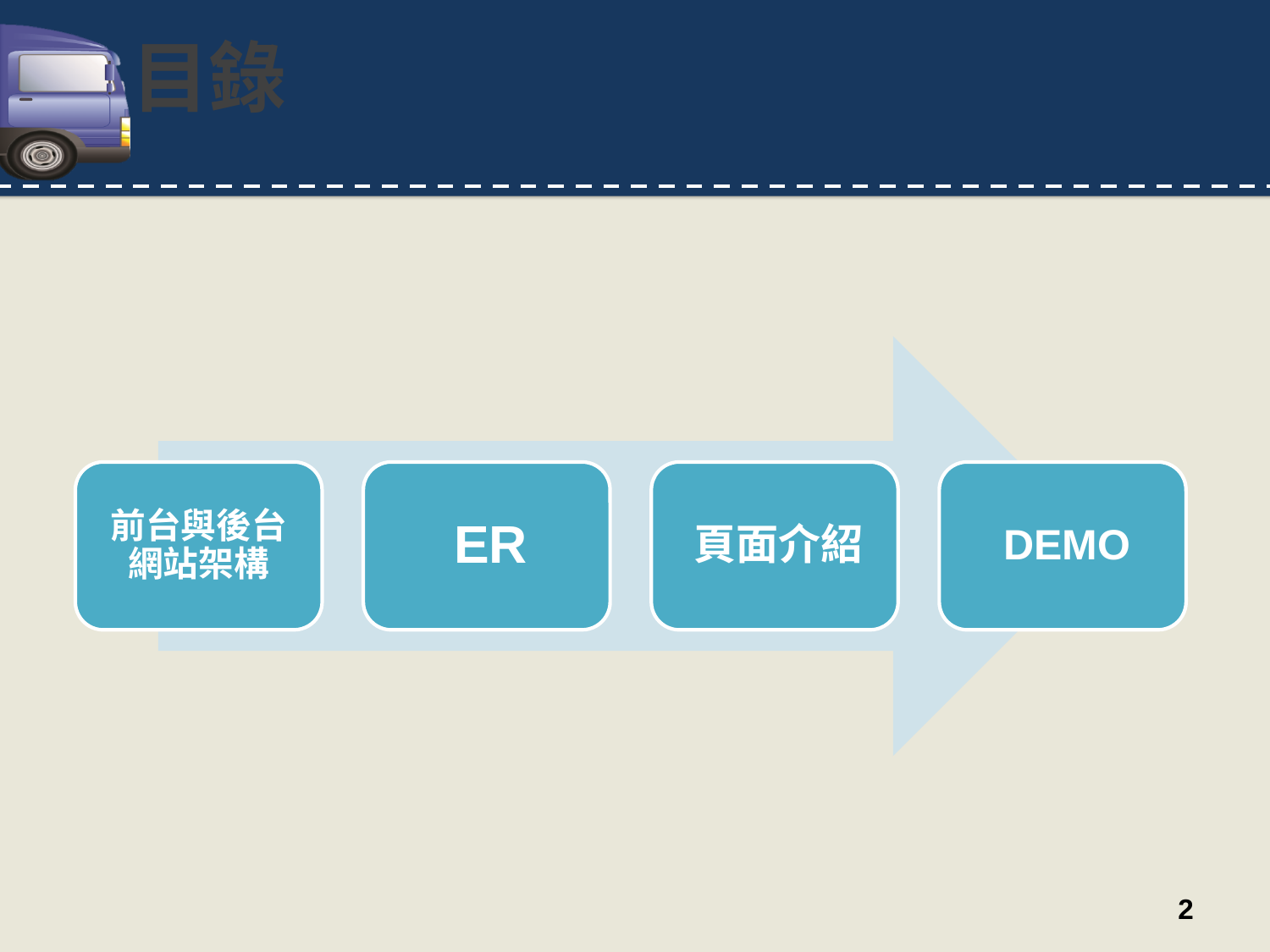

# 目錄
前台與後台
網站架構
ER
頁面介紹
DEMO
2